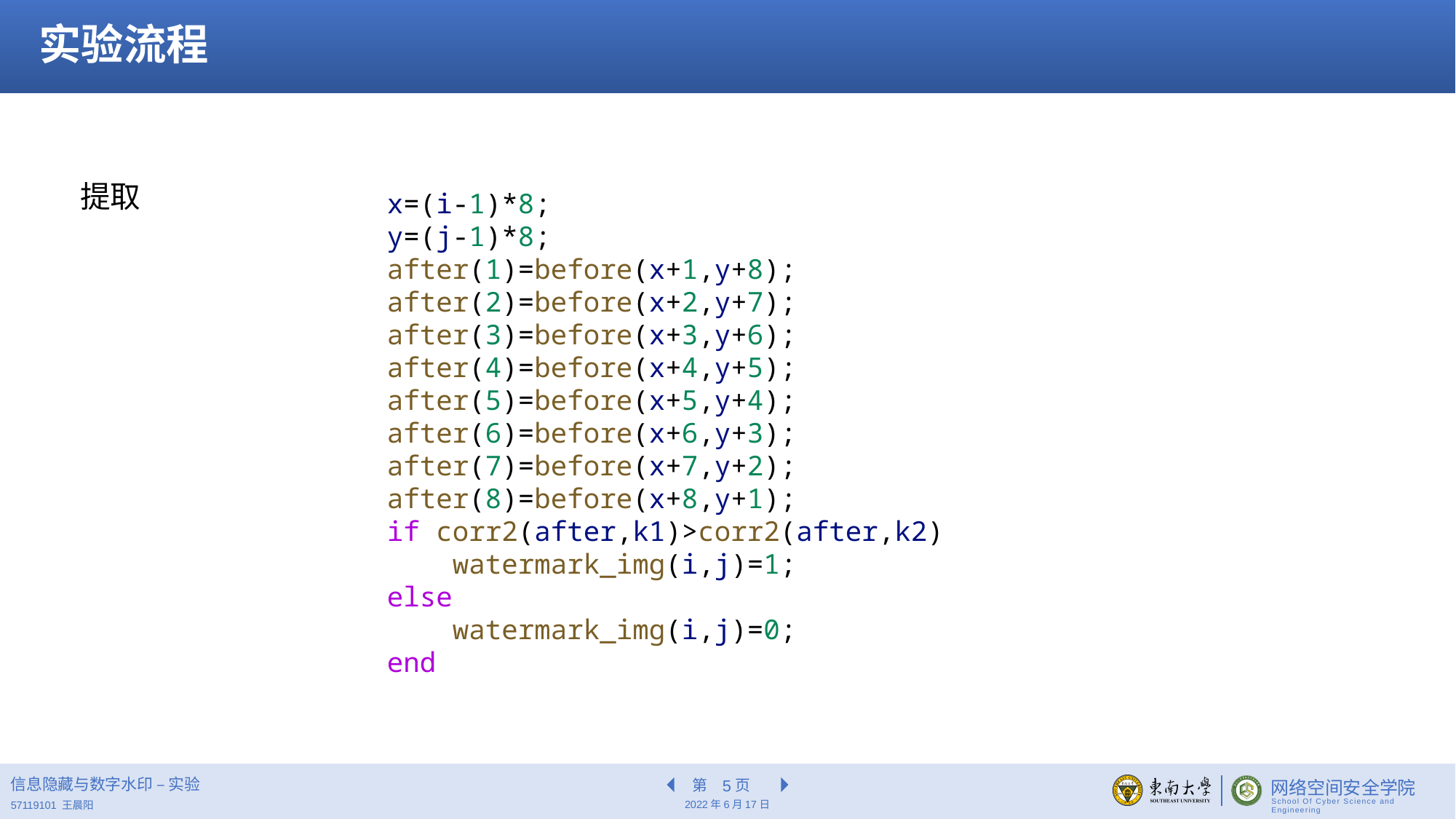

实验流程
提取
x=(i-1)*8;
y=(j-1)*8;
after(1)=before(x+1,y+8);
after(2)=before(x+2,y+7);
after(3)=before(x+3,y+6);
after(4)=before(x+4,y+5);
after(5)=before(x+5,y+4);
after(6)=before(x+6,y+3);
after(7)=before(x+7,y+2);
after(8)=before(x+8,y+1);
if corr2(after,k1)>corr2(after,k2)
    watermark_img(i,j)=1;
else
    watermark_img(i,j)=0;
end
信息隐藏与数字水印 – 实验
5
2022年6月17日
57119101 王晨阳